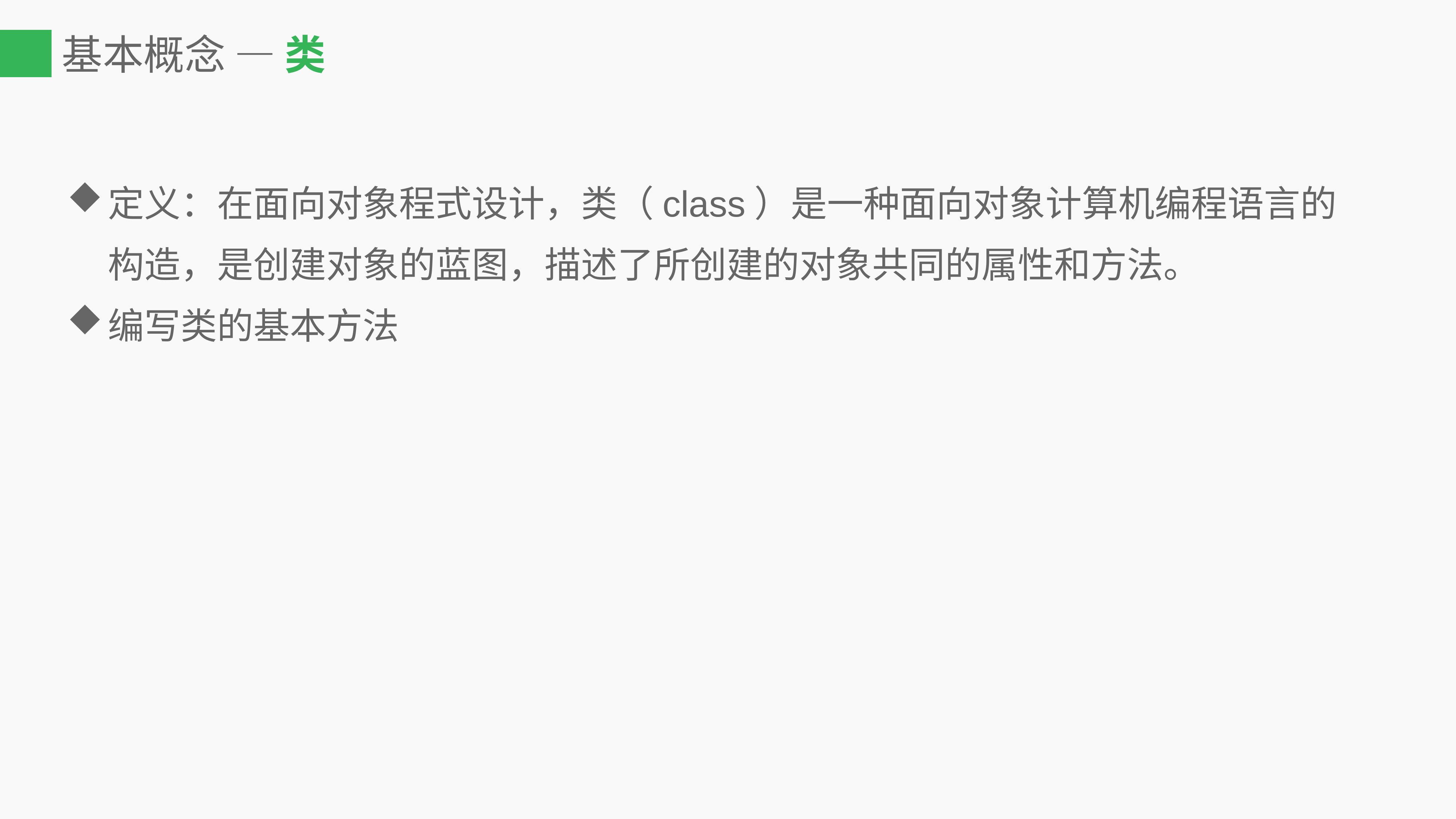

# 基本概念 — 类
定义：在面向对象程式设计，类（class）是一种面向对象计算机编程语言的构造，是创建对象的蓝图，描述了所创建的对象共同的属性和方法。
编写类的基本方法